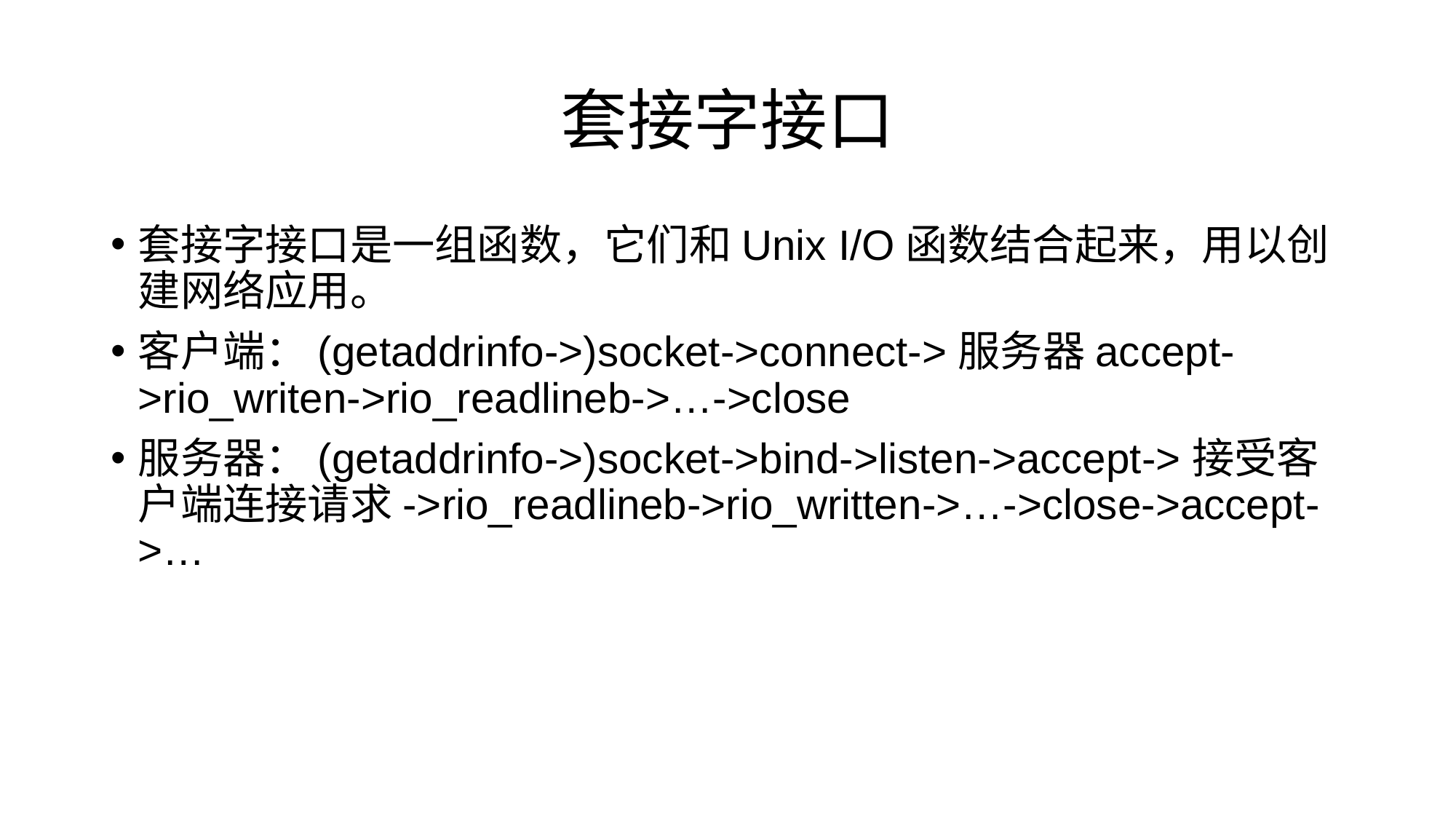

# 套接字接口
套接字接口是一组函数，它们和Unix I/O函数结合起来，用以创建网络应用。
客户端：(getaddrinfo->)socket->connect->服务器accept->rio_writen->rio_readlineb->…->close
服务器：(getaddrinfo->)socket->bind->listen->accept->接受客户端连接请求->rio_readlineb->rio_written->…->close->accept->…